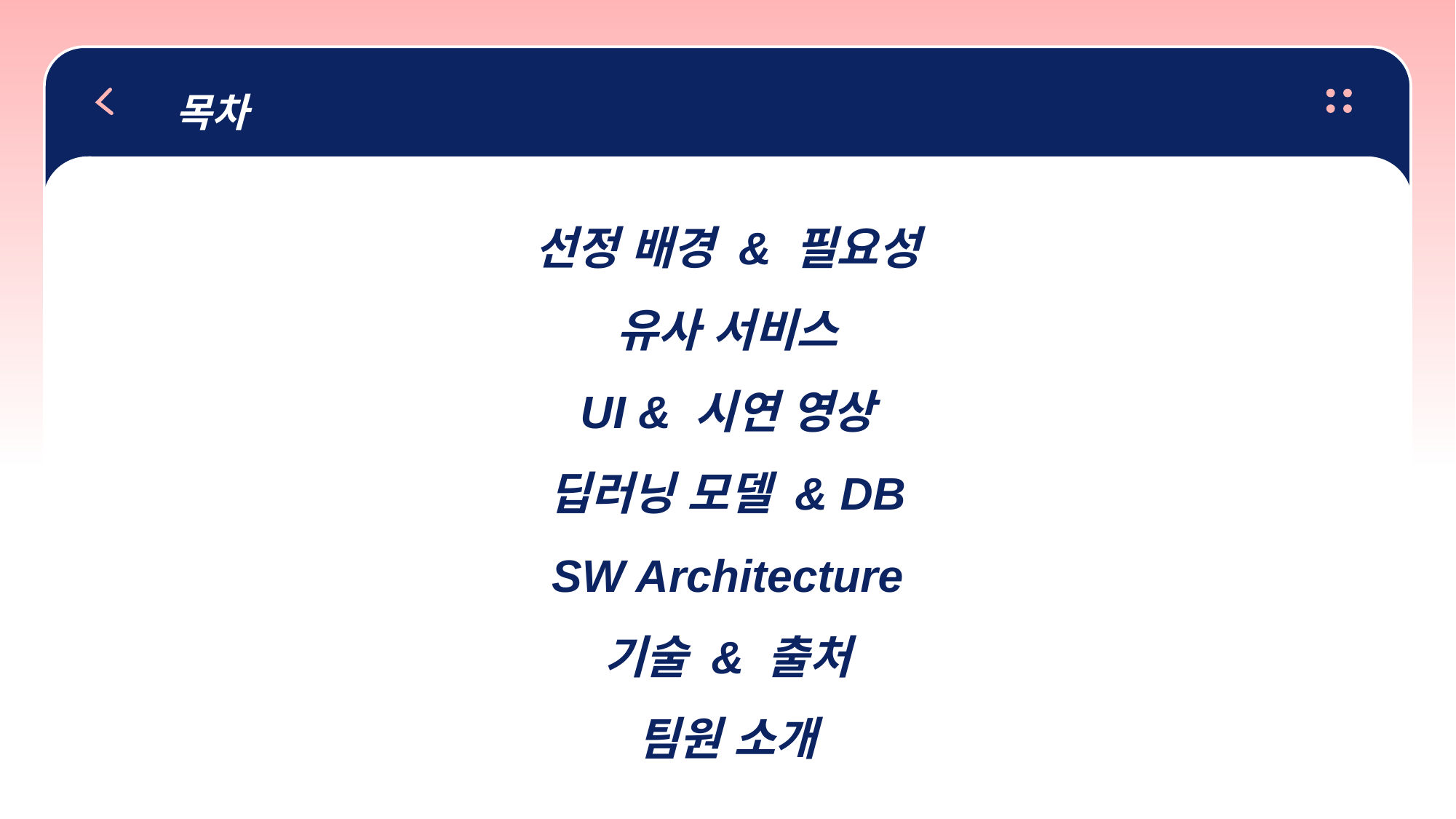

목차

선정 배경 & 필요성
유사 서비스
UI & 시연 영상
딥러닝 모델 & DB
SW Architecture
기술 & 출처
팀원 소개